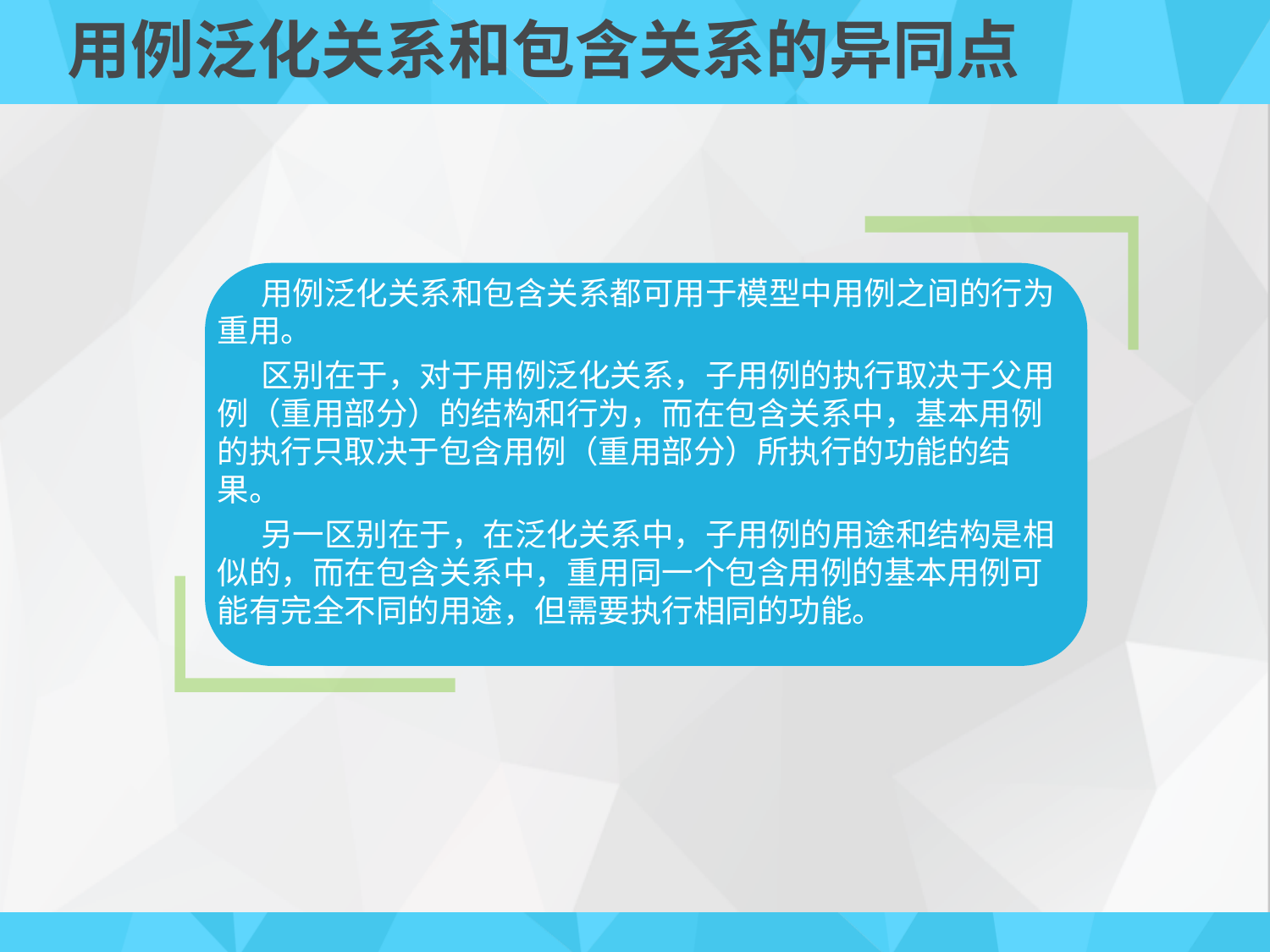

# 用例泛化关系和包含关系的异同点

     用例泛化关系和包含关系都可用于模型中用例之间的行为重用。
     区别在于，对于用例泛化关系，子用例的执行取决于父用例（重用部分）的结构和行为，而在包含关系中，基本用例的执行只取决于包含用例（重用部分）所执行的功能的结果。
     另一区别在于，在泛化关系中，子用例的用途和结构是相似的，而在包含关系中，重用同一个包含用例的基本用例可能有完全不同的用途，但需要执行相同的功能。